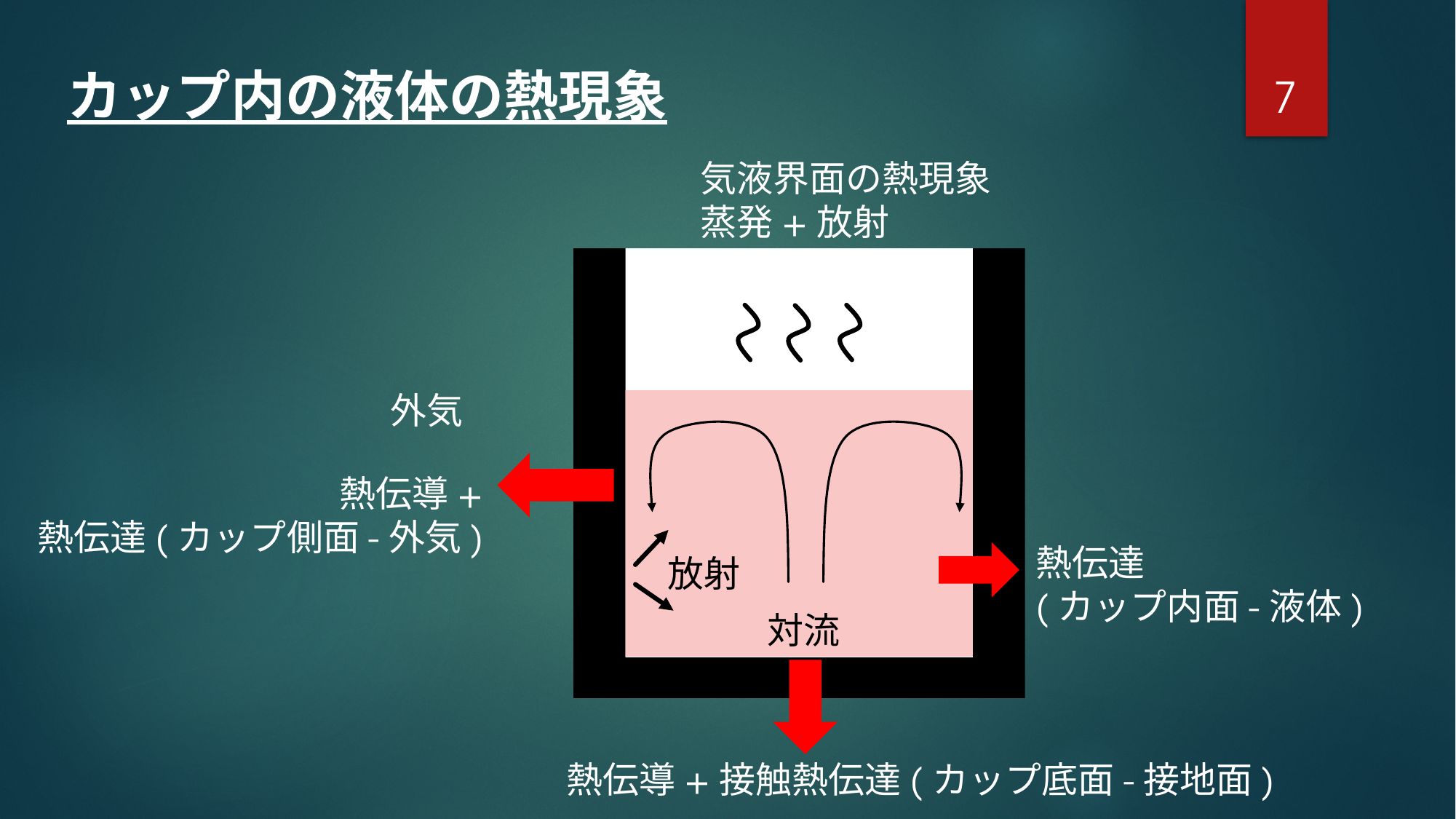

7
カップ内の液体の熱現象
気液界面の熱現象
蒸発+放射

外気

熱伝導+
熱伝達(カップ側面-外気)
熱伝達
(カップ内面-液体)

放射
対流

熱伝導+接触熱伝達(カップ底面-接地面)